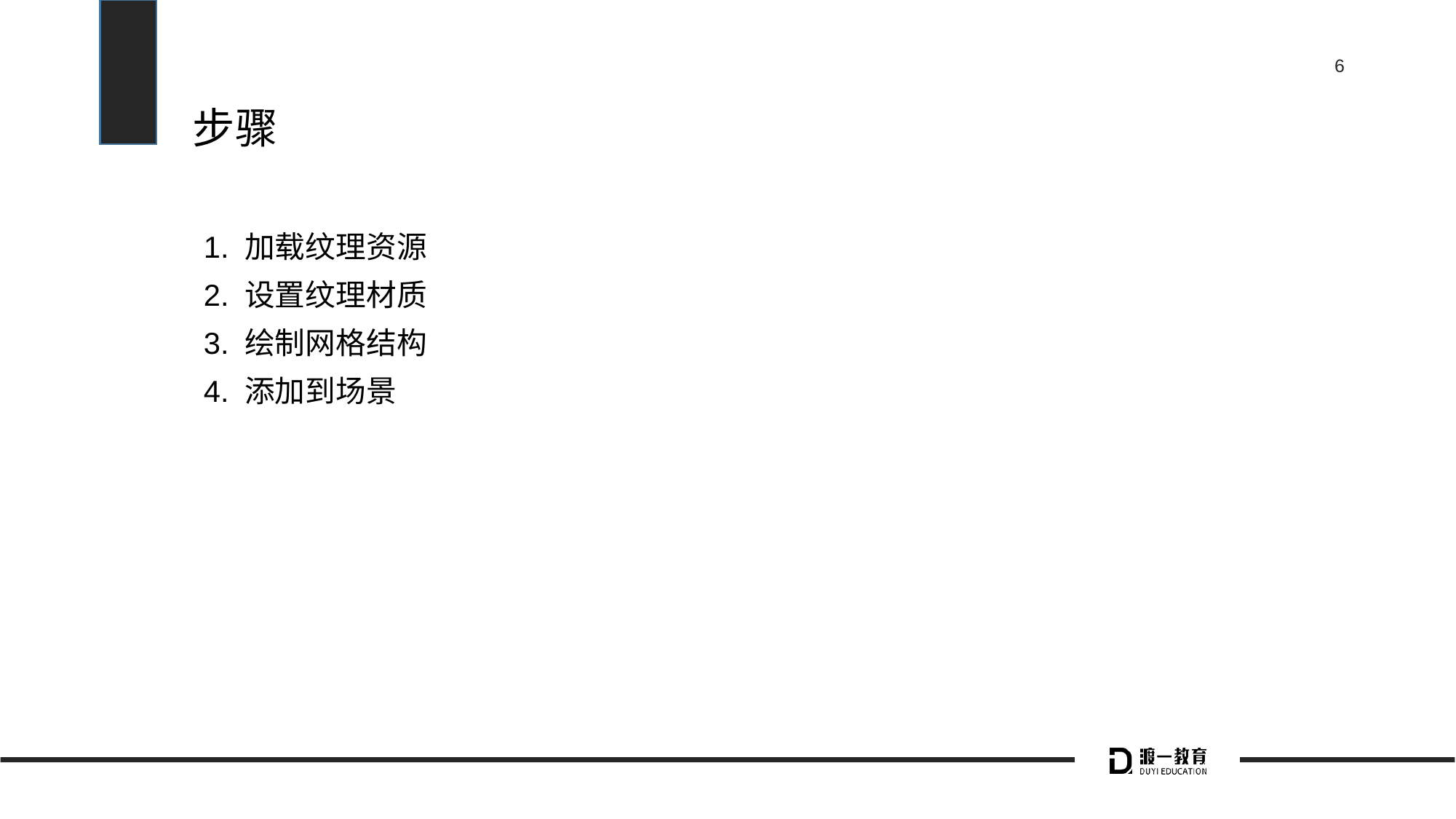

# 步骤
1. 加载纹理资源
2. 设置纹理材质
3. 绘制网格结构
4. 添加到场景